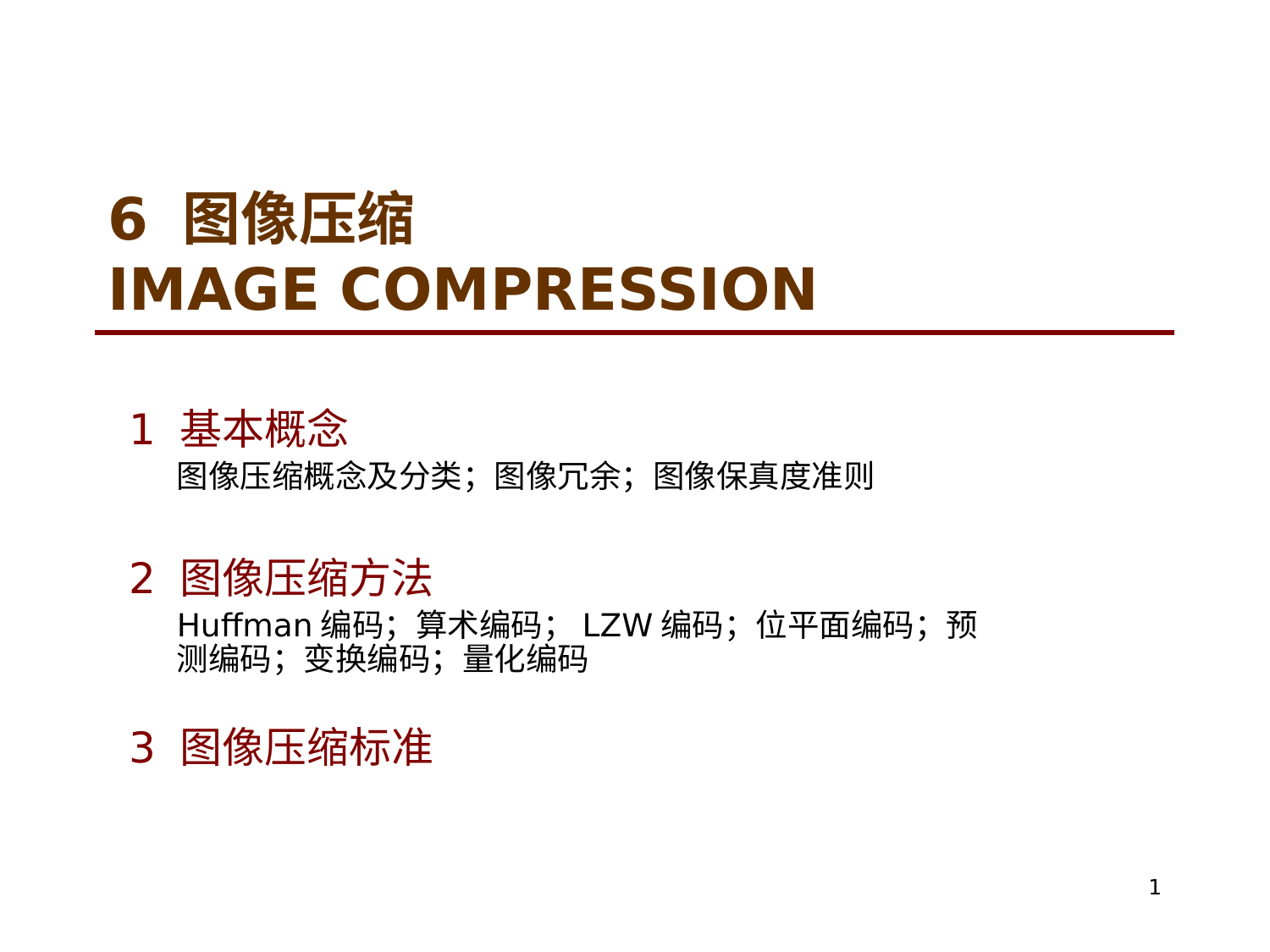

# 6 图像压缩 IMAGE COMPRESSION
1 基本概念
	图像压缩概念及分类；图像冗余；图像保真度准则

2 图像压缩方法
	Huffman编码；算术编码；LZW编码；位平面编码；预测编码；变换编码；量化编码

3 图像压缩标准
1